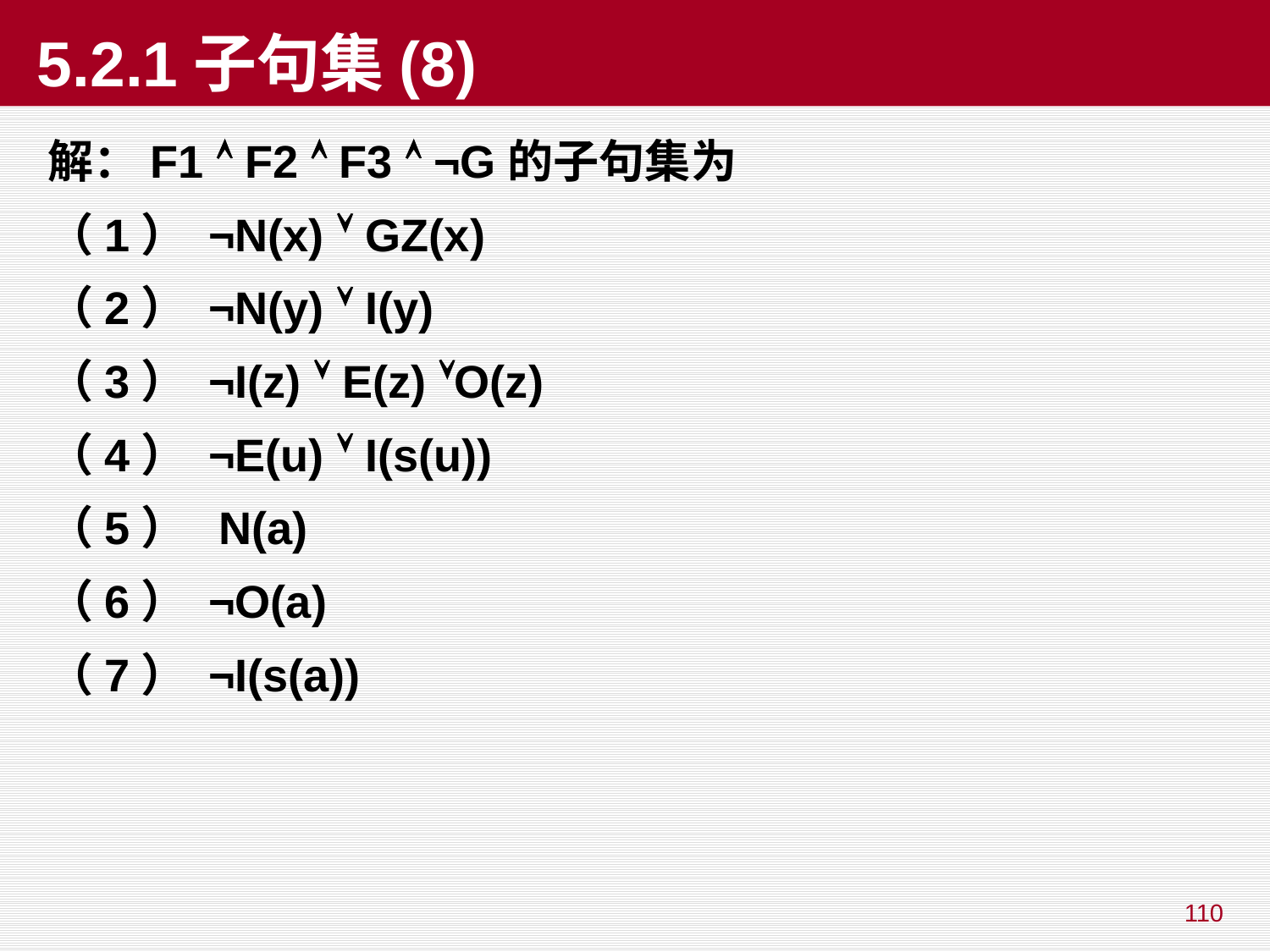

# 5.2.1子句集(8)
解：F1 ∧ F2 ∧ F3 ∧ ¬G的子句集为
（1） ¬N(x) ∨ GZ(x)
（2） ¬N(y) ∨ I(y)
（3） ¬I(z) ∨ E(z) ∨O(z)
（4） ¬E(u) ∨ I(s(u))
（5）  N(a)
（6） ¬O(a)
（7） ¬I(s(a))
110